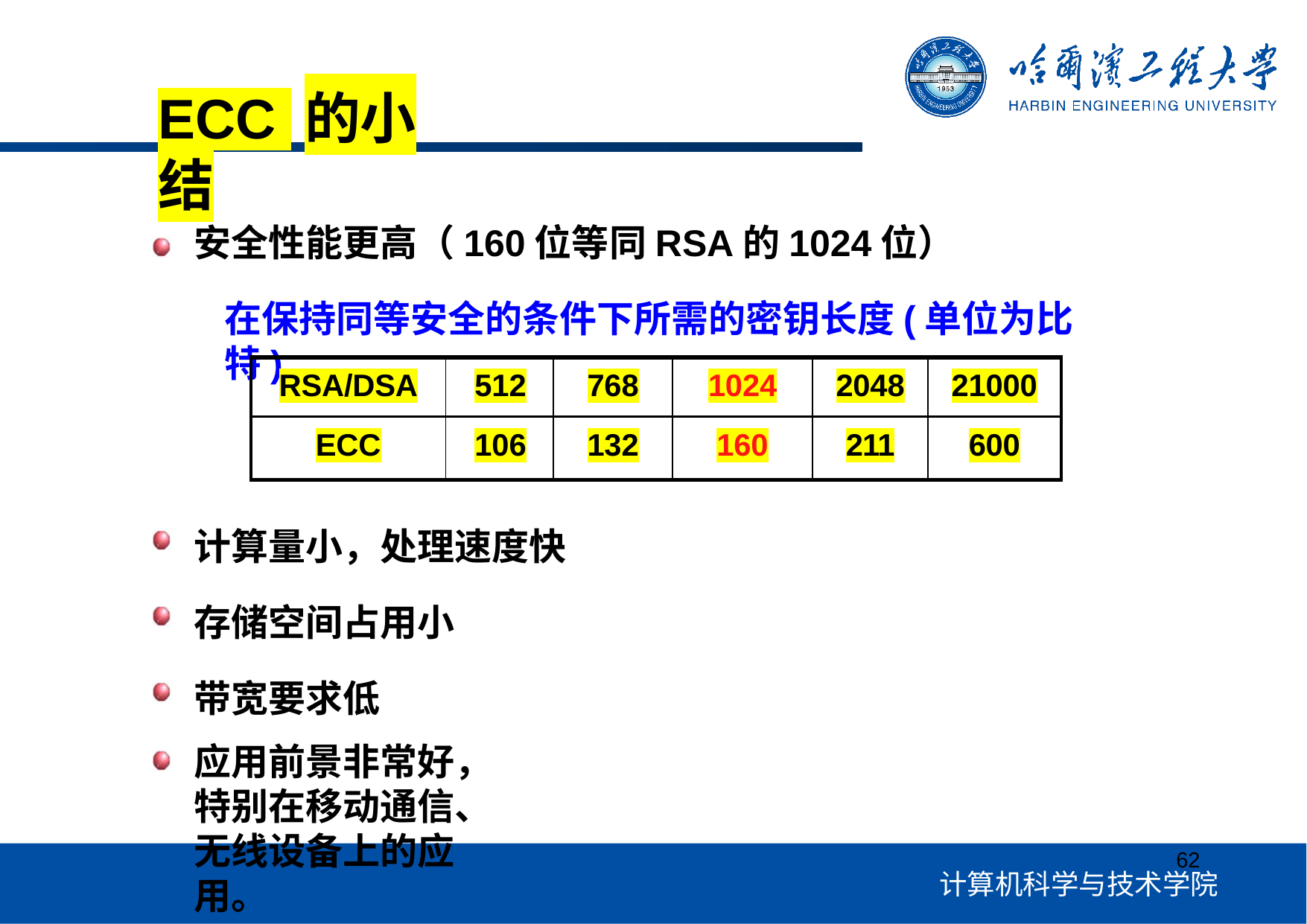

# ECC 的小结
安全性能更高（160位等同RSA的1024位）
在保持同等安全的条件下所需的密钥长度(单位为比特)

| RSA/DSA | 512 | 768 | 1024 | 2048 | 21000 |
| --- | --- | --- | --- | --- | --- |
| ECC | 106 | 132 | 160 | 211 | 600 |
计算量小，处理速度快
存储空间占用小 带宽要求低
应用前景非常好，特别在移动通信、无线设备上的应用。

62